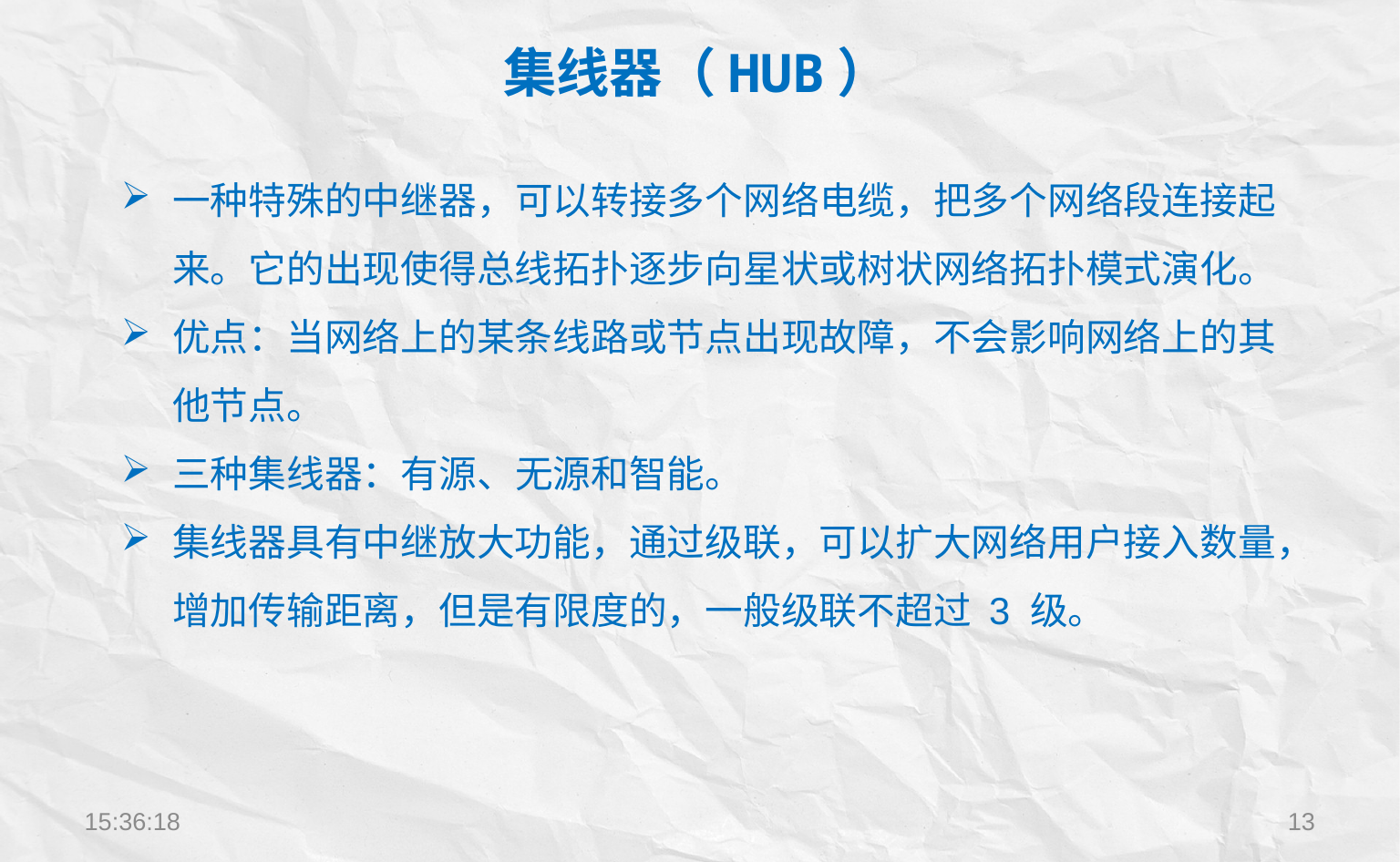

集线器（HUB）
一种特殊的中继器，可以转接多个网络电缆，把多个网络段连接起来。它的出现使得总线拓扑逐步向星状或树状网络拓扑模式演化。
优点：当网络上的某条线路或节点出现故障，不会影响网络上的其他节点。
三种集线器：有源、无源和智能。
集线器具有中继放大功能，通过级联，可以扩大网络用户接入数量，增加传输距离，但是有限度的，一般级联不超过 3 级。

15:36:18
 13